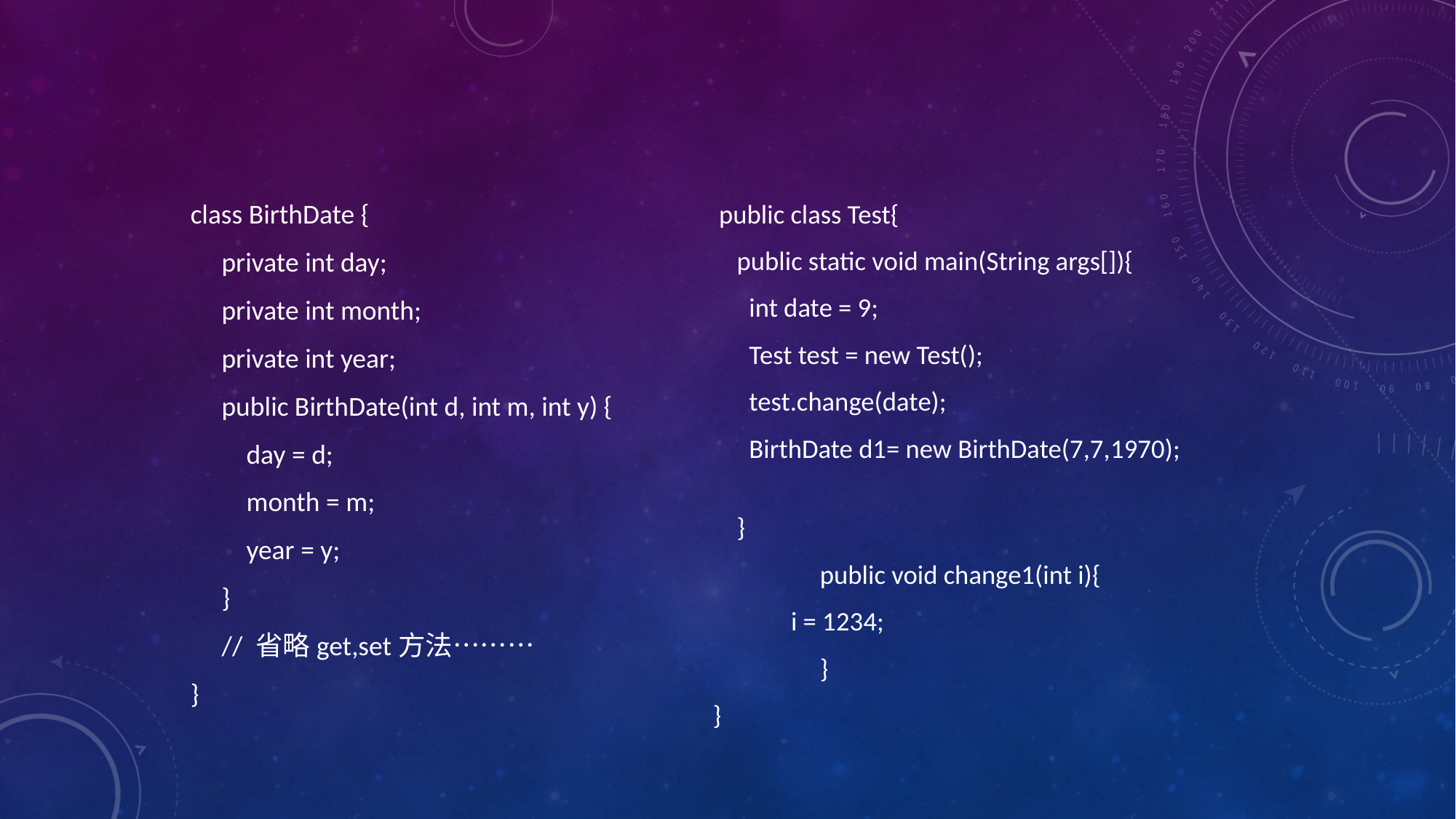

class BirthDate {
     private int day;
     private int month;
     private int year;
     public BirthDate(int d, int m, int y) {
         day = d;
         month = m;
         year = y;
     }
     // 省略get,set方法………
}
 public class Test{
    public static void main(String args[]){
      int date = 9;
      Test test = new Test();
      test.change(date);
      BirthDate d1= new BirthDate(7,7,1970);
    }
  	public void change1(int i){
             i = 1234;
  	}
}